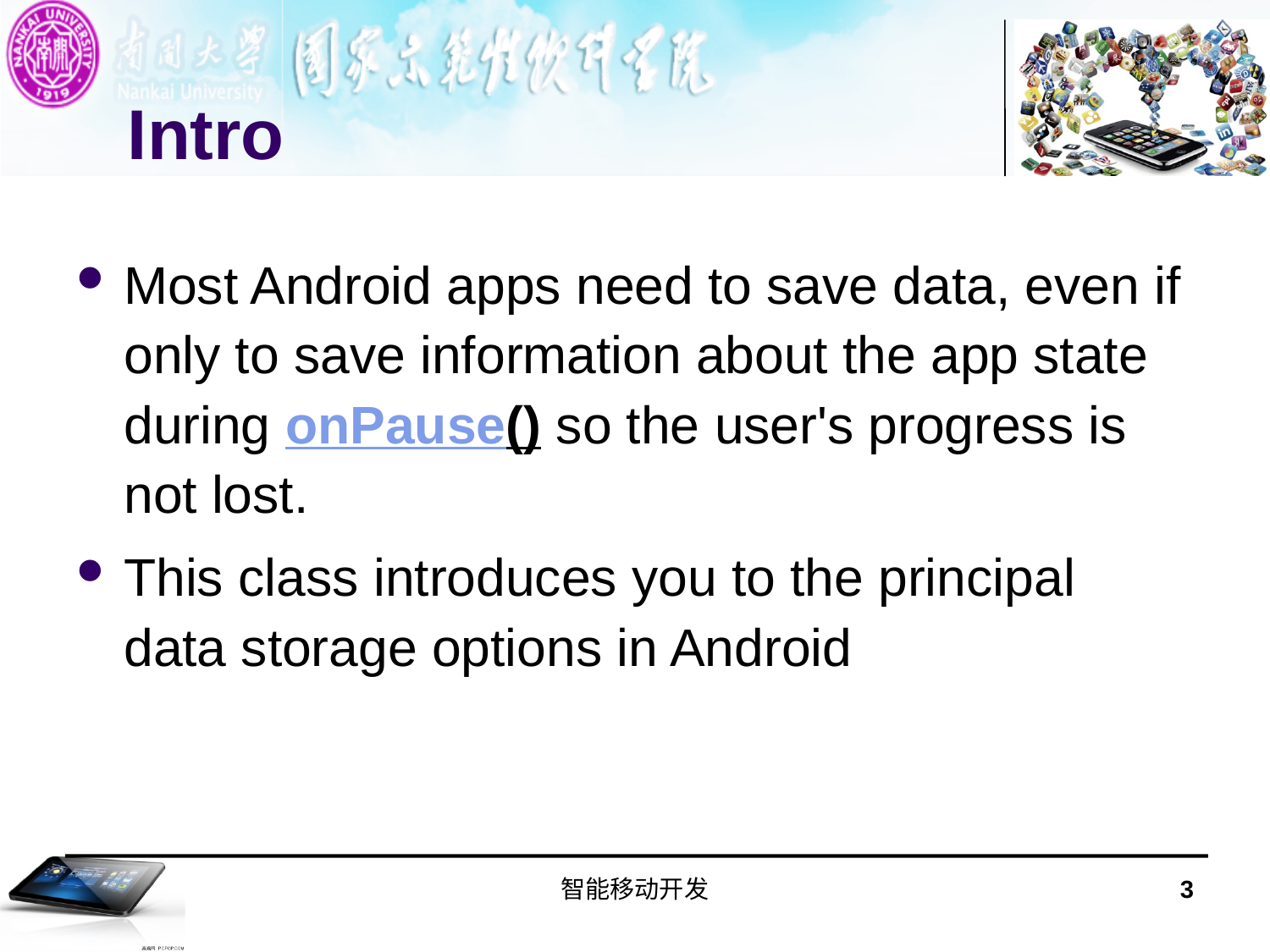

# Intro
Most Android apps need to save data, even if only to save information about the app state during onPause() so the user's progress is not lost.
This class introduces you to the principal data storage options in Android
智能移动开发
3